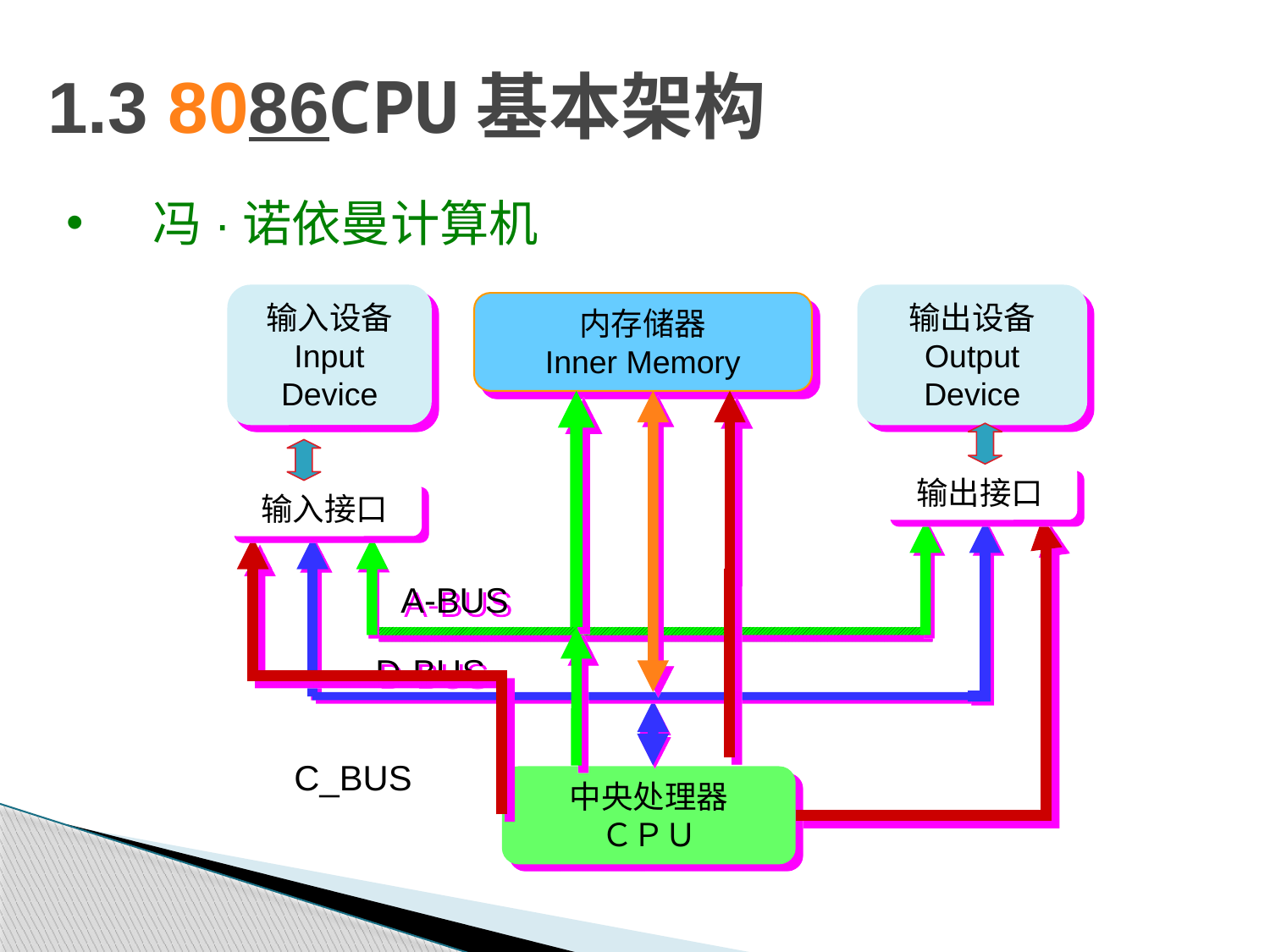

# 1.3 8086CPU基本架构
 冯·诺依曼计算机
输入设备
Input Device
输出设备
Output Device
内存储器
Inner Memory

输出接口
输入接口

A-BUS

D-BUS

C_BUS
中央处理器
ＣＰＵ